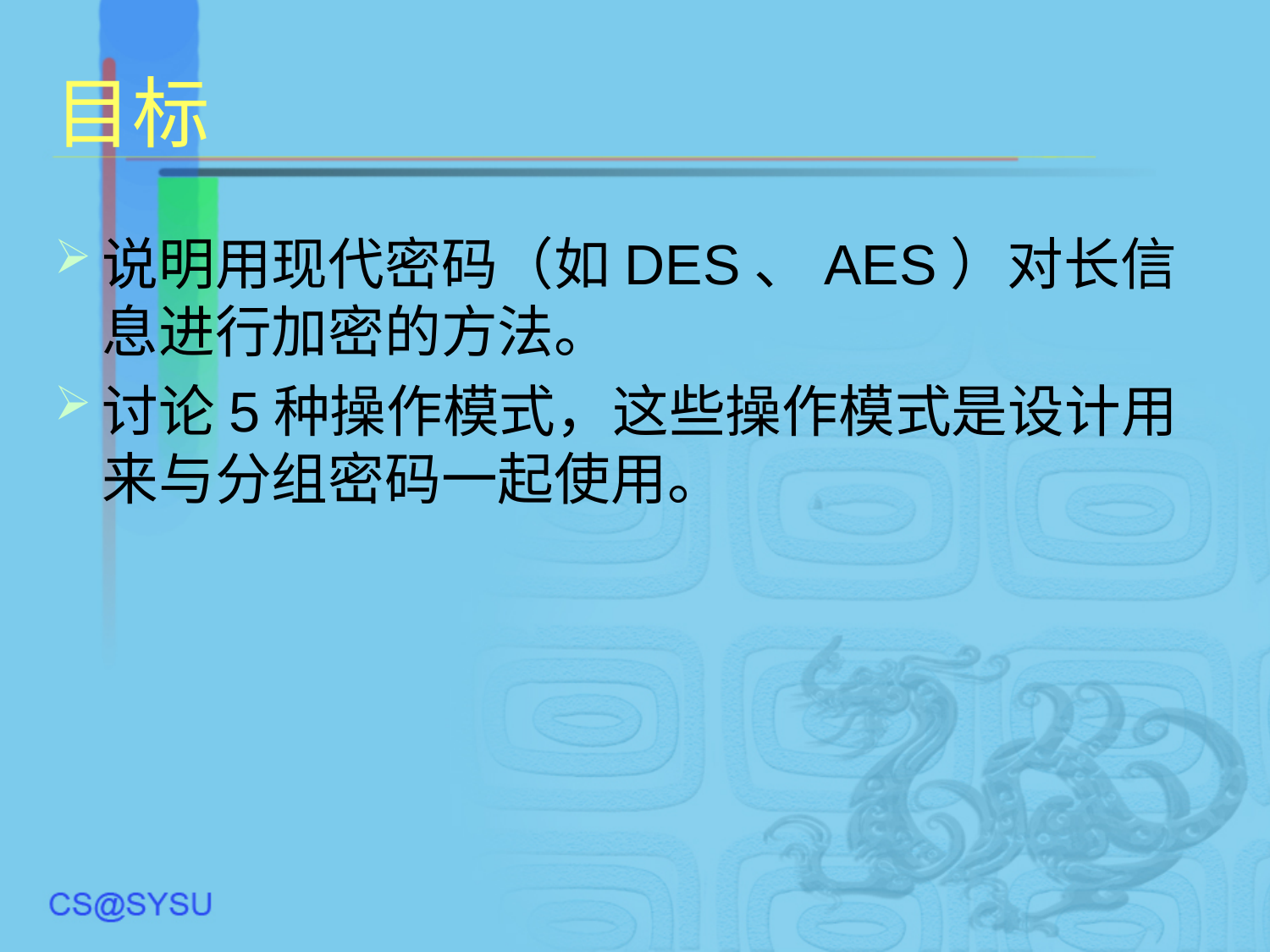

# 目标
说明用现代密码（如DES、AES）对长信息进行加密的方法。
讨论5种操作模式，这些操作模式是设计用来与分组密码一起使用。

2